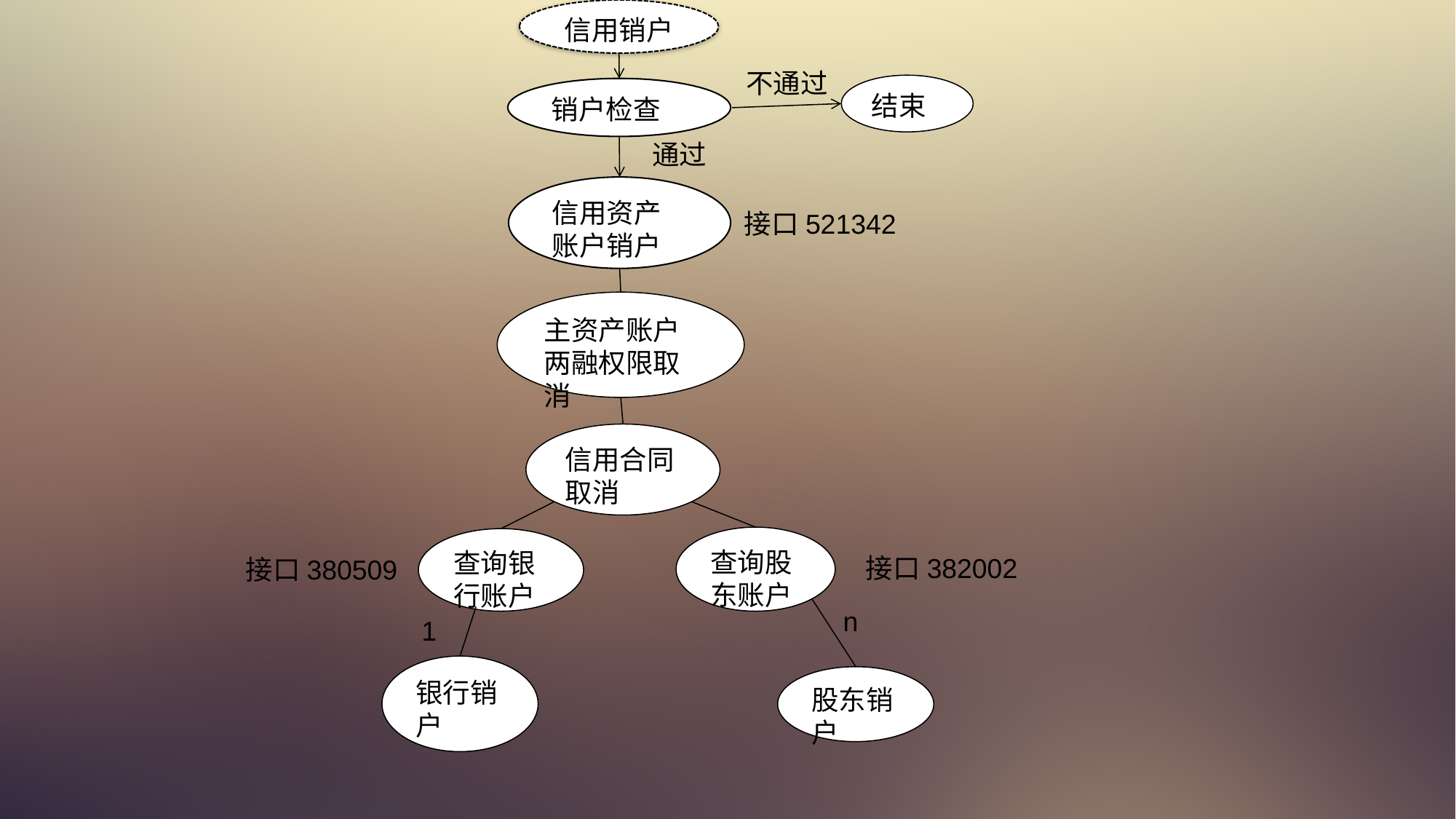

信用销户

不通过
结束
销户检查
通过
信用资产账户销户
接口521342
主资产账户两融权限取消
信用合同取消
查询股东账户
查询银行账户
接口382002
接口380509
n
1
银行销户
股东销户